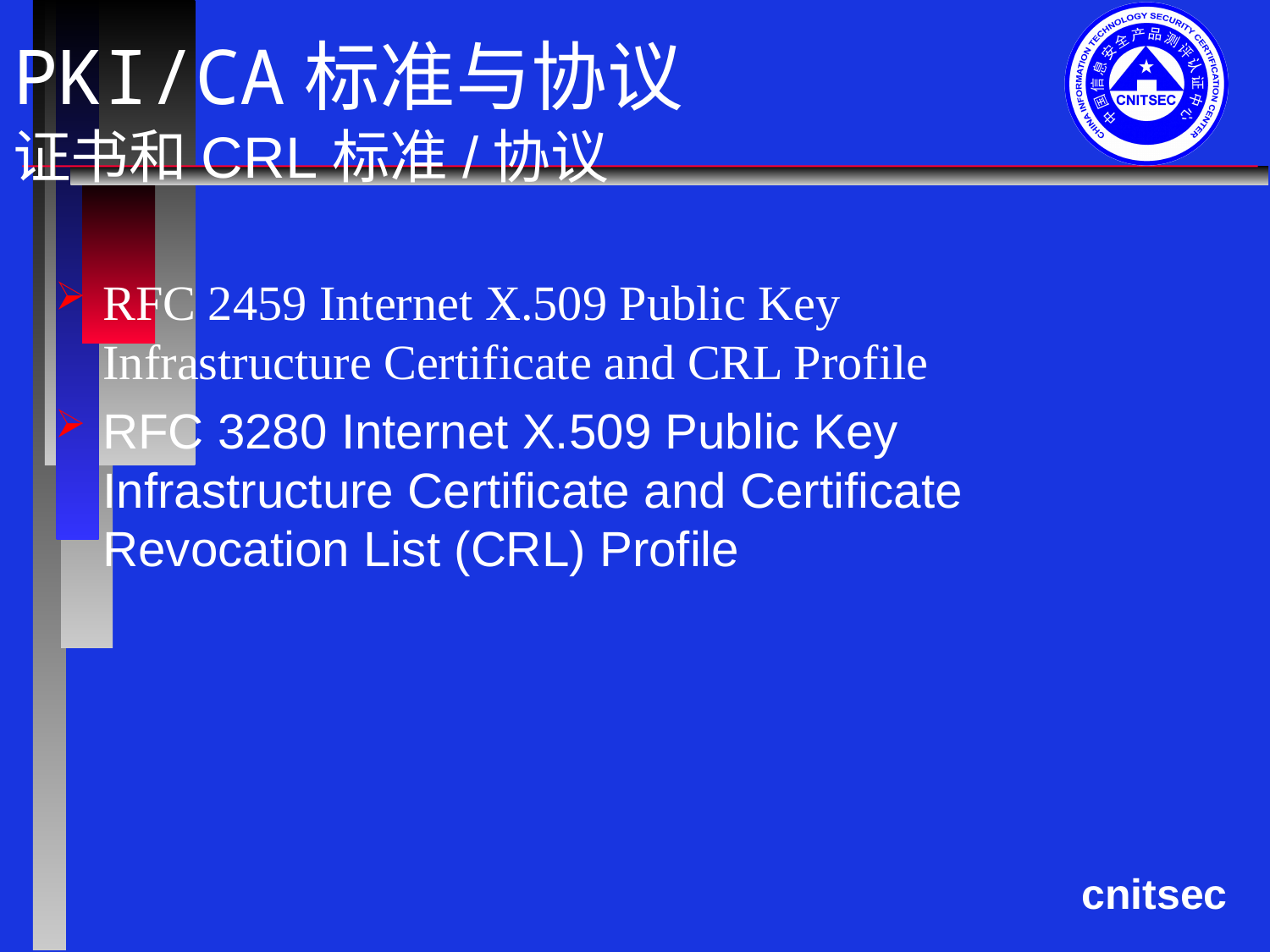

# PKI/CA标准与协议 证书和CRL标准/协议
RFC 2459 Internet X.509 Public Key Infrastructure Certificate and CRL Profile
RFC 3280 Internet X.509 Public Key Infrastructure Certificate and Certificate Revocation List (CRL) Profile